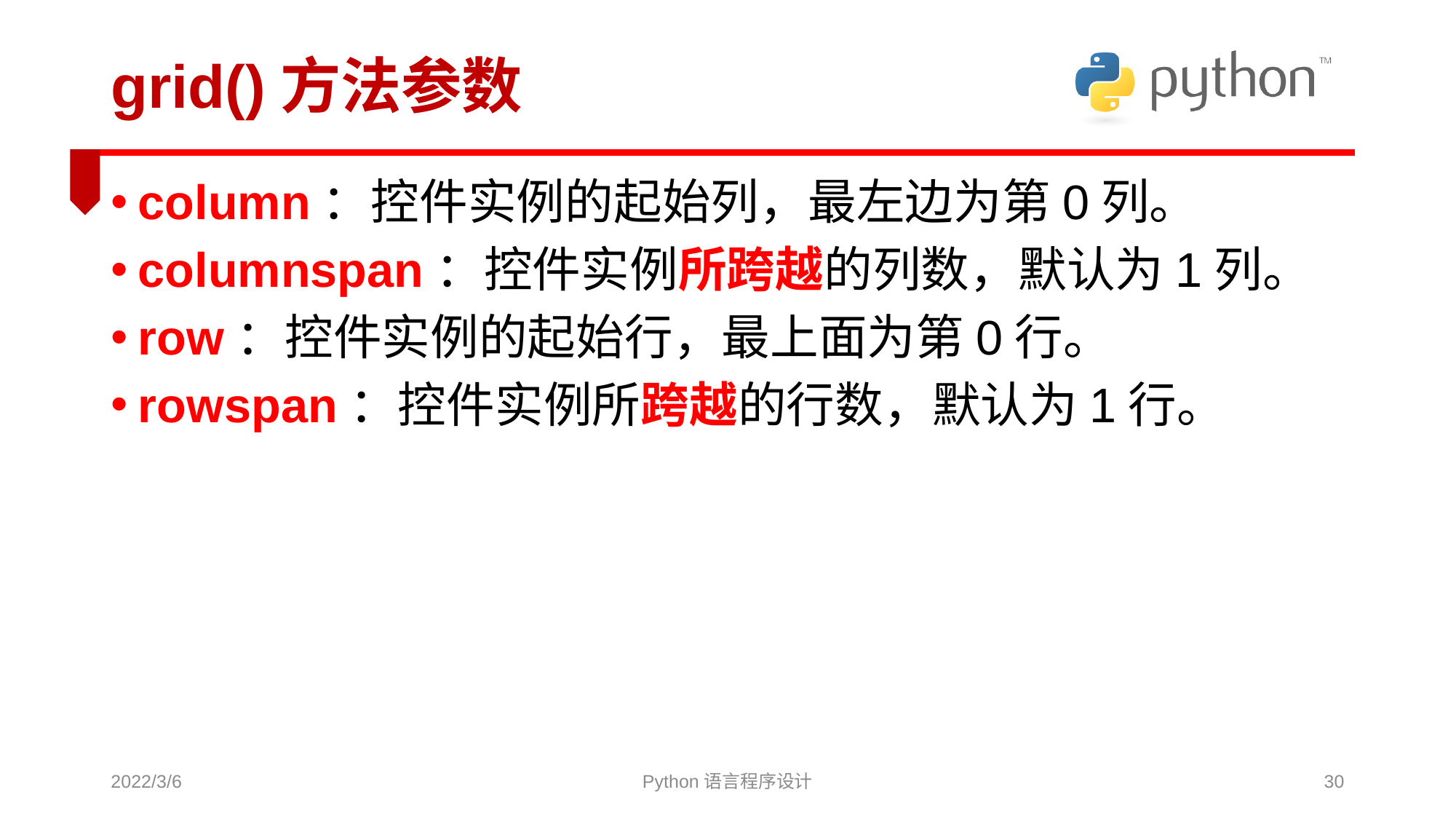

# grid()方法参数
column：控件实例的起始列，最左边为第0列。
columnspan：控件实例所跨越的列数，默认为1列。
row：控件实例的起始行，最上面为第0行。
rowspan：控件实例所跨越的行数，默认为1行。

2022/3/6
Python语言程序设计
30